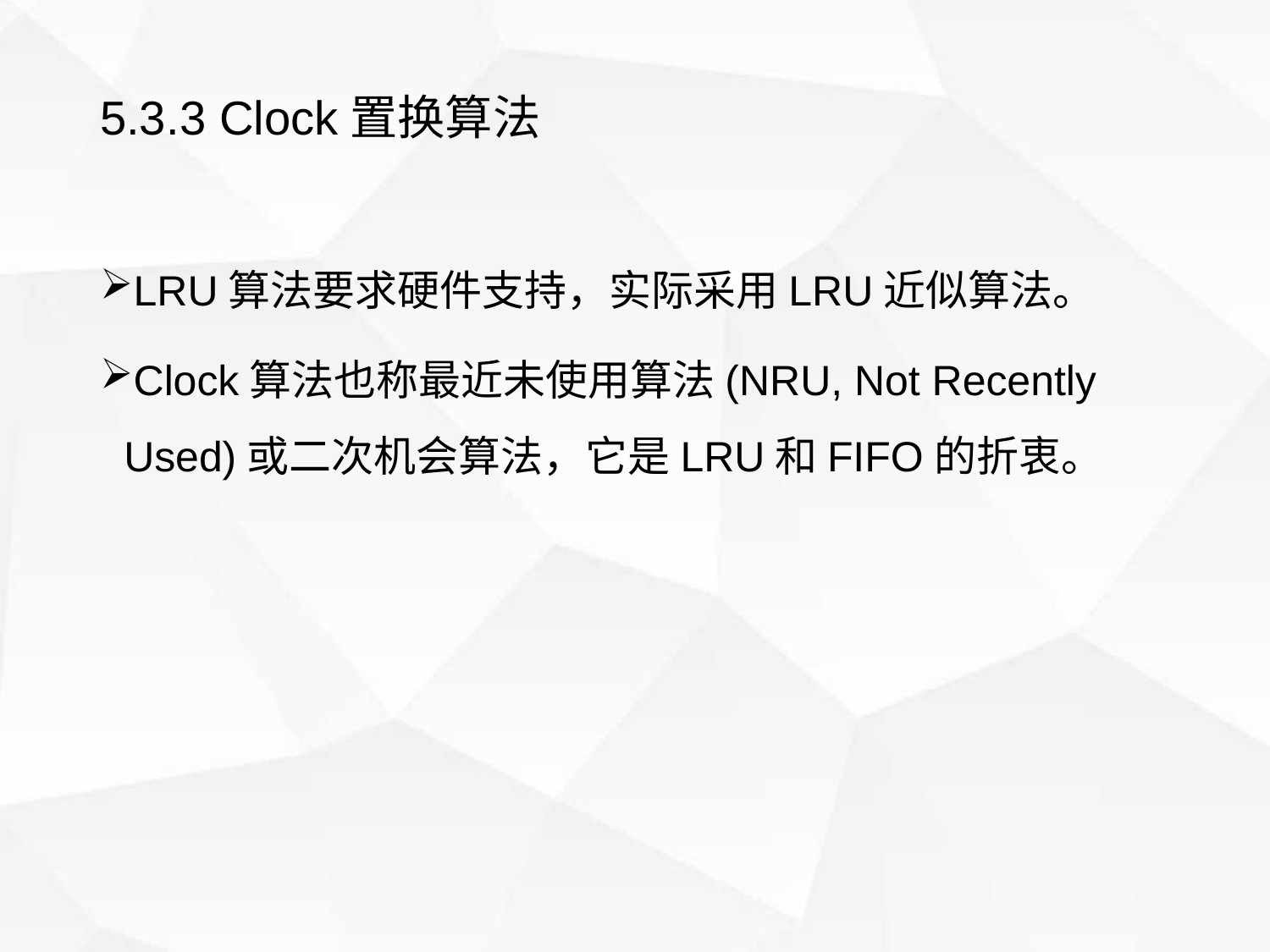

# 5.3.3 Clock置换算法
LRU算法要求硬件支持，实际采用LRU近似算法。
Clock算法也称最近未使用算法(NRU, Not Recently Used)或二次机会算法，它是LRU和FIFO的折衷。